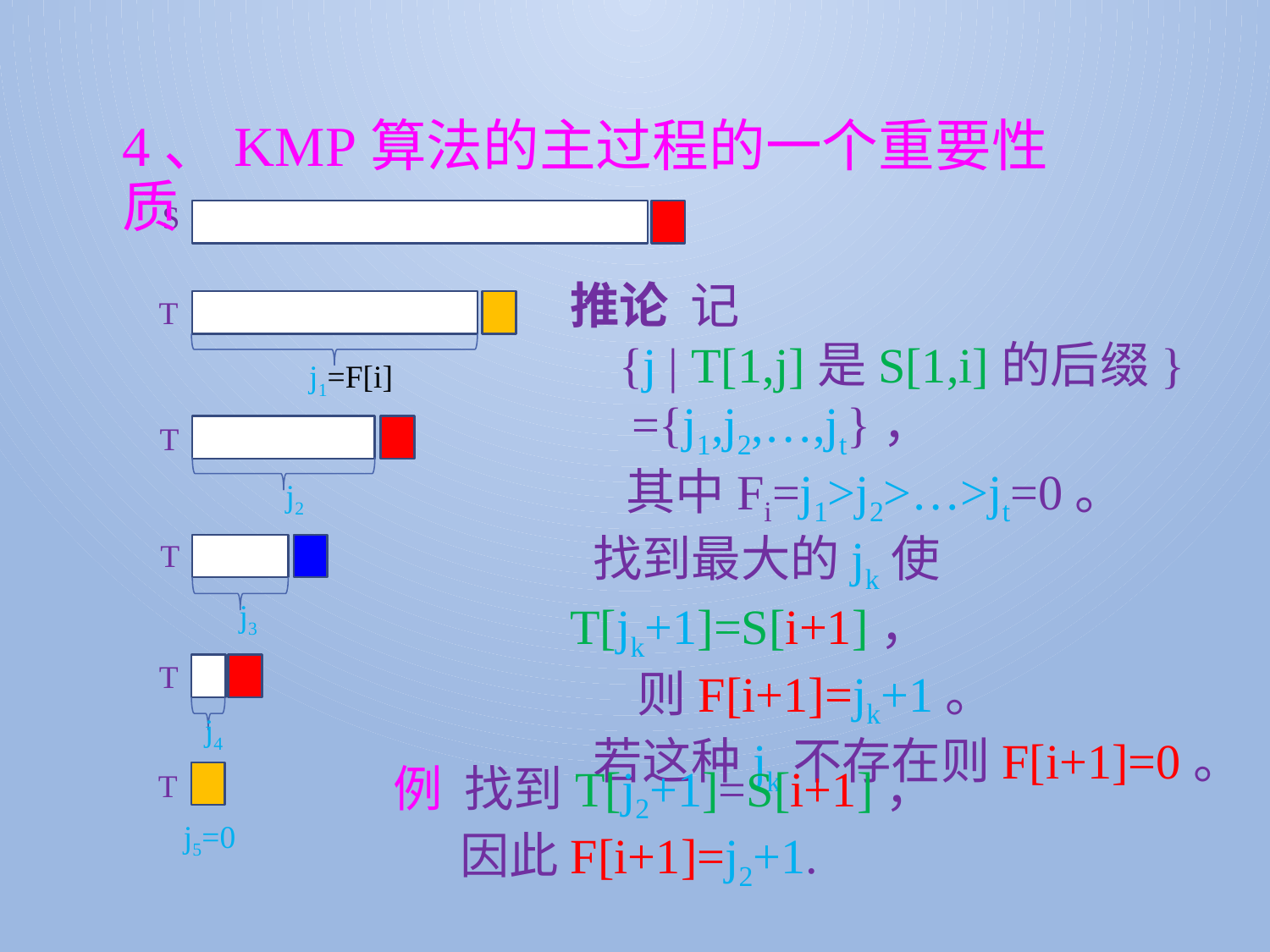

4、KMP算法的主过程的一个重要性质
S

推论  记
    {j | T[1,j]是S[1,i]的后缀}
     ={j1,j2,…,jt}，
    其中Fi=j1>j2>…>jt=0。
 找到最大的jk使T[jk+1]=S[i+1]，
     则F[i+1]=jk+1。
 若这种jk不存在则F[i+1]=0。
T

j1=F[i]

T

j2
T

j3
T

j4
例  找到T[j2+1]=S[i+1]，
     因此F[i+1]=j2+1.
T

j5=0